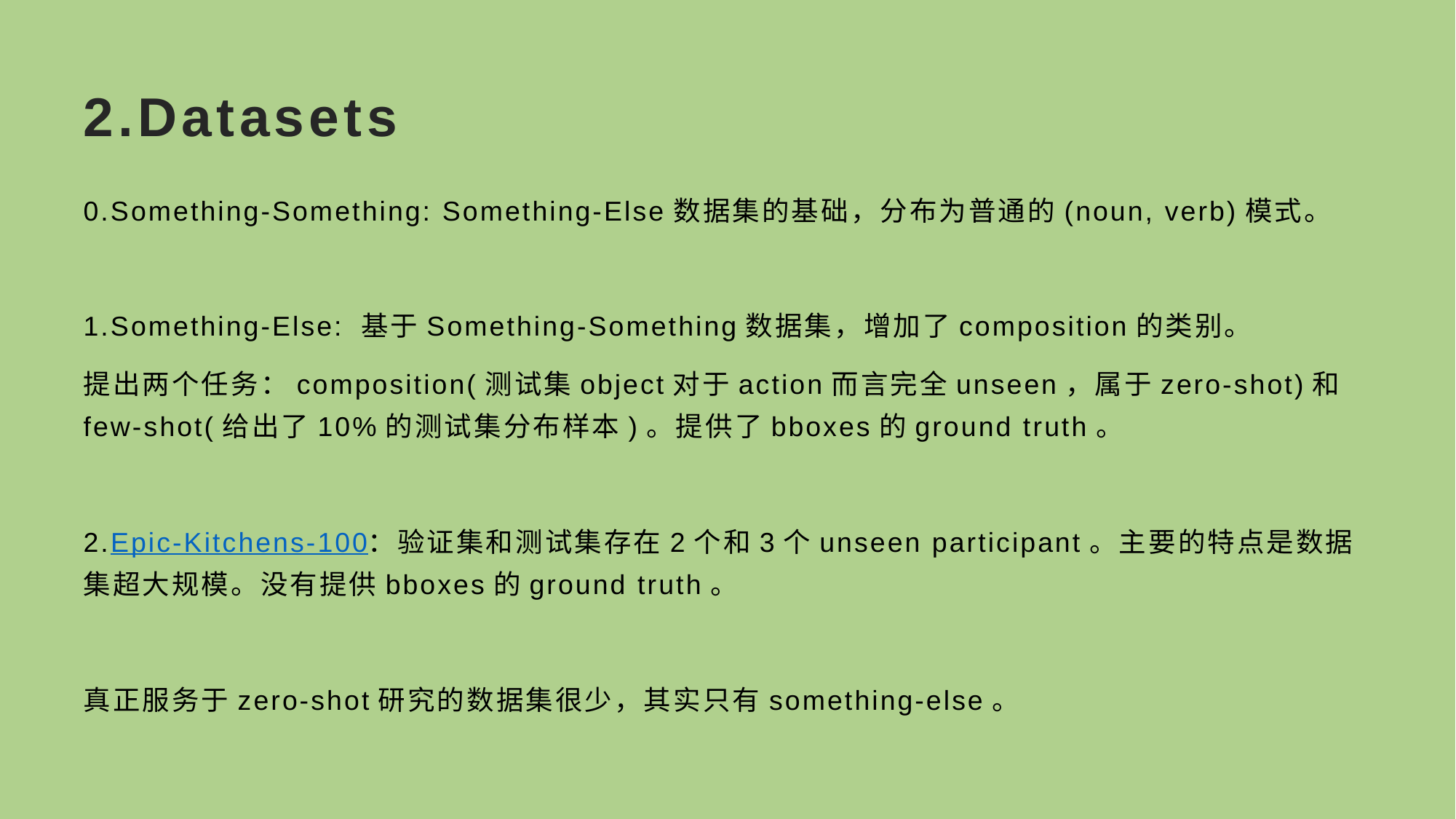

# 2.Datasets
0.Something-Something: Something-Else数据集的基础，分布为普通的(noun, verb)模式。

1.Something-Else: 基于Something-Something数据集，增加了composition的类别。
提出两个任务：composition(测试集object对于action而言完全unseen，属于zero-shot)和few-shot(给出了10%的测试集分布样本)。提供了bboxes的ground truth。

2.Epic-Kitchens-100：验证集和测试集存在2个和3个unseen participant。主要的特点是数据集超大规模。没有提供bboxes的ground truth。

真正服务于zero-shot研究的数据集很少，其实只有something-else。